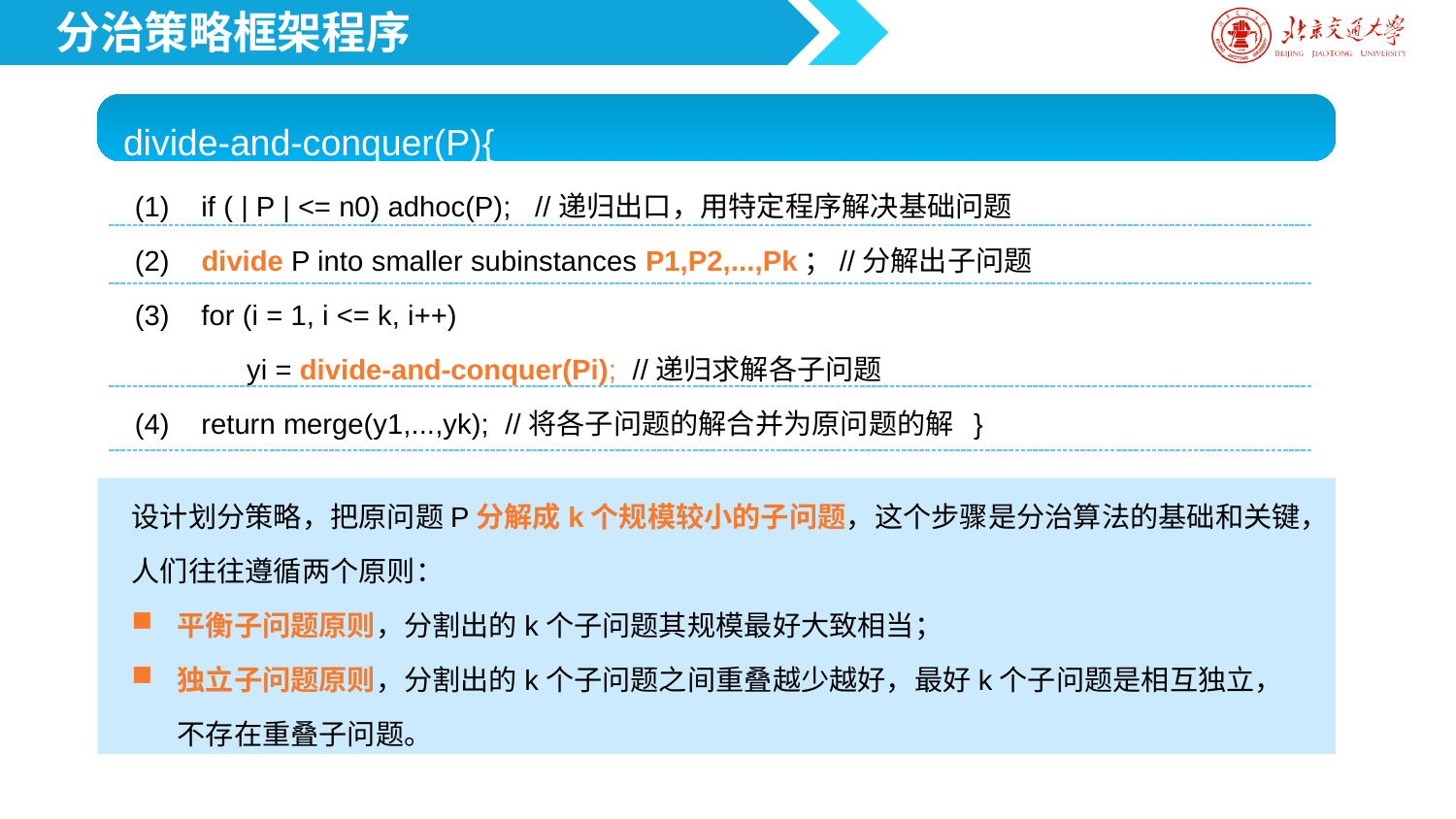

分治策略框架程序
divide-and-conquer(P){

(1)    if ( | P | <= n0) adhoc(P);   //递归出口，用特定程序解决基础问题
(2)    divide P into smaller subinstances P1,P2,...,Pk；//分解出子问题
(3)    for (i = 1, i <= k, i++)
              yi = divide-and-conquer(Pi);  //递归求解各子问题
(4)    return merge(y1,...,yk);  //将各子问题的解合并为原问题的解  }
设计划分策略，把原问题P分解成k个规模较小的子问题，这个步骤是分治算法的基础和关键，人们往往遵循两个原则：
平衡子问题原则，分割出的k个子问题其规模最好大致相当；
独立子问题原则，分割出的k个子问题之间重叠越少越好，最好k个子问题是相互独立，不存在重叠子问题。